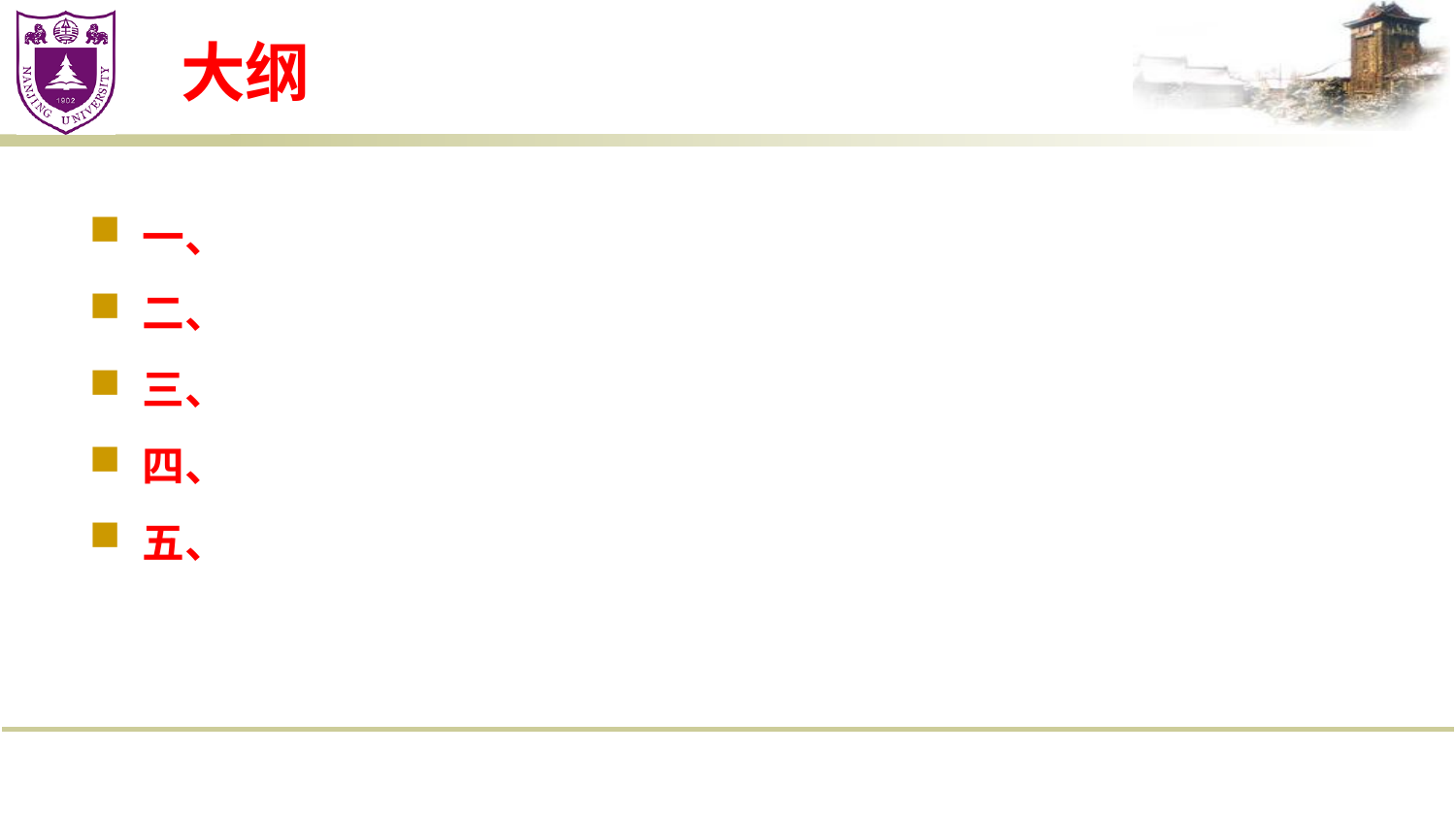

# 大纲
一、
二、
三、
四、
五、